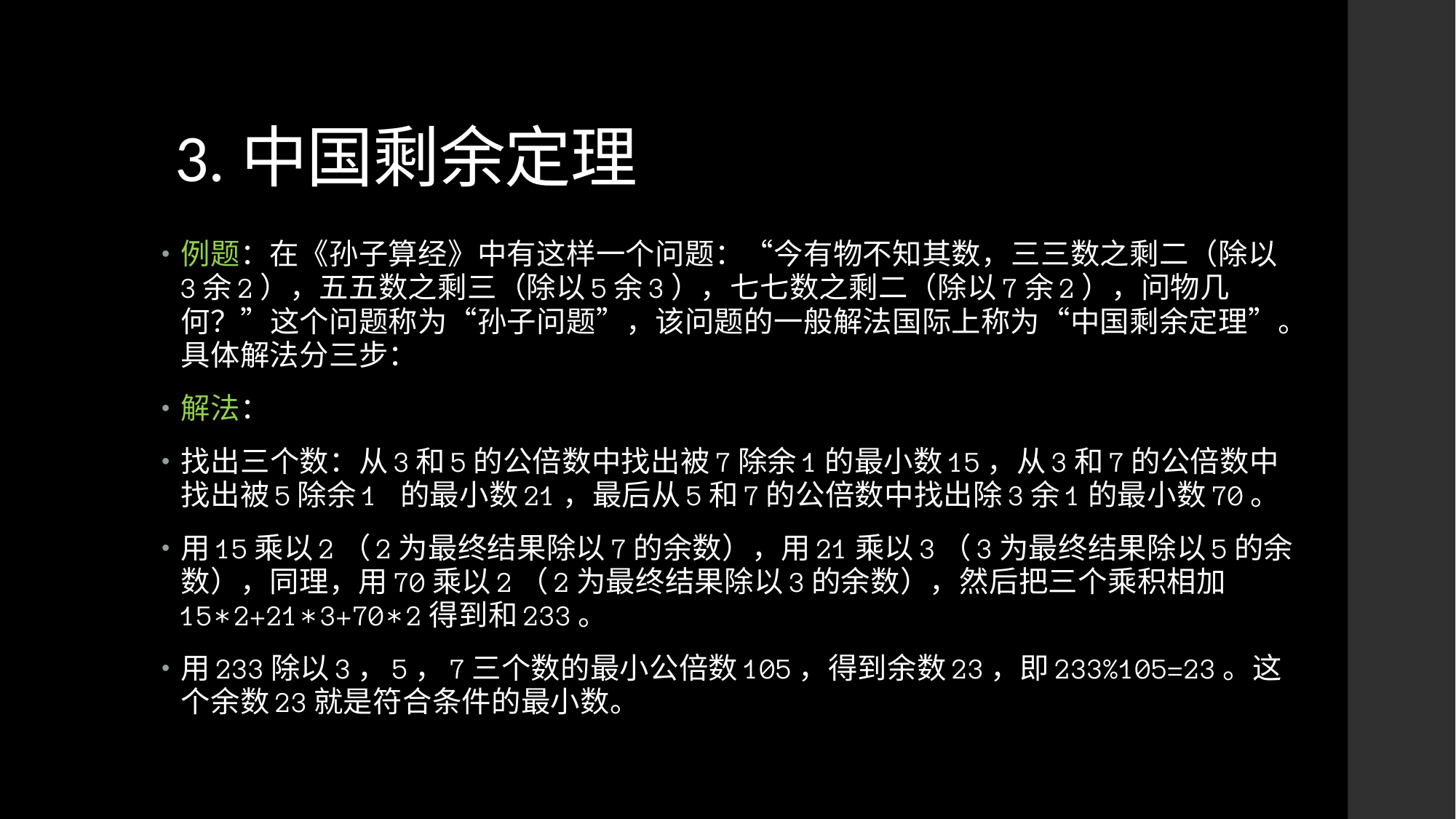

# 3.中国剩余定理
例题：在《孙子算经》中有这样一个问题：“今有物不知其数，三三数之剩二（除以3余2），五五数之剩三（除以5余3），七七数之剩二（除以7余2），问物几何？”这个问题称为“孙子问题”，该问题的一般解法国际上称为“中国剩余定理”。具体解法分三步：
解法：
找出三个数：从3和5的公倍数中找出被7除余1的最小数15，从3和7的公倍数中找出被5除余1 的最小数21，最后从5和7的公倍数中找出除3余1的最小数70。
用15乘以2（2为最终结果除以7的余数），用21乘以3（3为最终结果除以5的余数），同理，用70乘以2（2为最终结果除以3的余数），然后把三个乘积相加15∗2+21∗3+70∗2得到和233。
用233除以3，5，7三个数的最小公倍数105，得到余数23，即233%105=23。这个余数23就是符合条件的最小数。
39